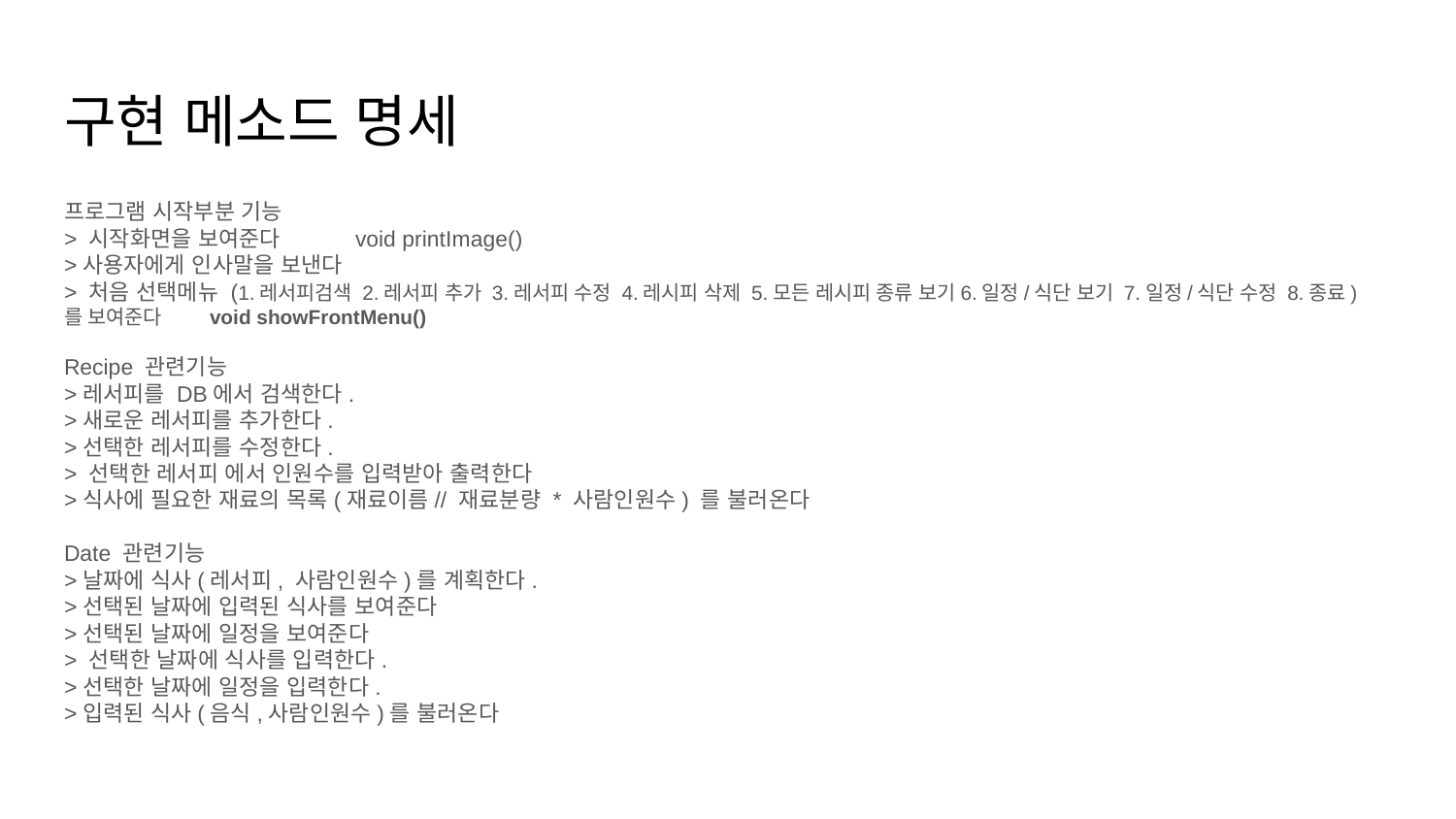

# 구현 메소드 명세
프로그램 시작부분 기능
> 시작화면을 보여준다	void printImage()
>사용자에게 인사말을 보낸다
> 처음 선택메뉴 (1.레서피검색 2.레서피 추가 3.레서피 수정 4.레시피 삭제 5.모든 레시피 종류 보기6.일정/식단 보기 7.일정/식단 수정 8.종료)
를 보여준다  	void showFrontMenu()

Recipe 관련기능
>레서피를 DB에서 검색한다.
>새로운 레서피를 추가한다.
>선택한 레서피를 수정한다.
> 선택한 레서피 에서 인원수를 입력받아 출력한다
>식사에 필요한 재료의 목록(재료이름// 재료분량 * 사람인원수) 를 불러온다

Date 관련기능
>날짜에 식사(레서피, 사람인원수)를 계획한다.
>선택된 날짜에 입력된 식사를 보여준다
>선택된 날짜에 일정을 보여준다
> 선택한 날짜에 식사를 입력한다.
>선택한 날짜에 일정을 입력한다.
>입력된 식사(음식,사람인원수)를 불러온다